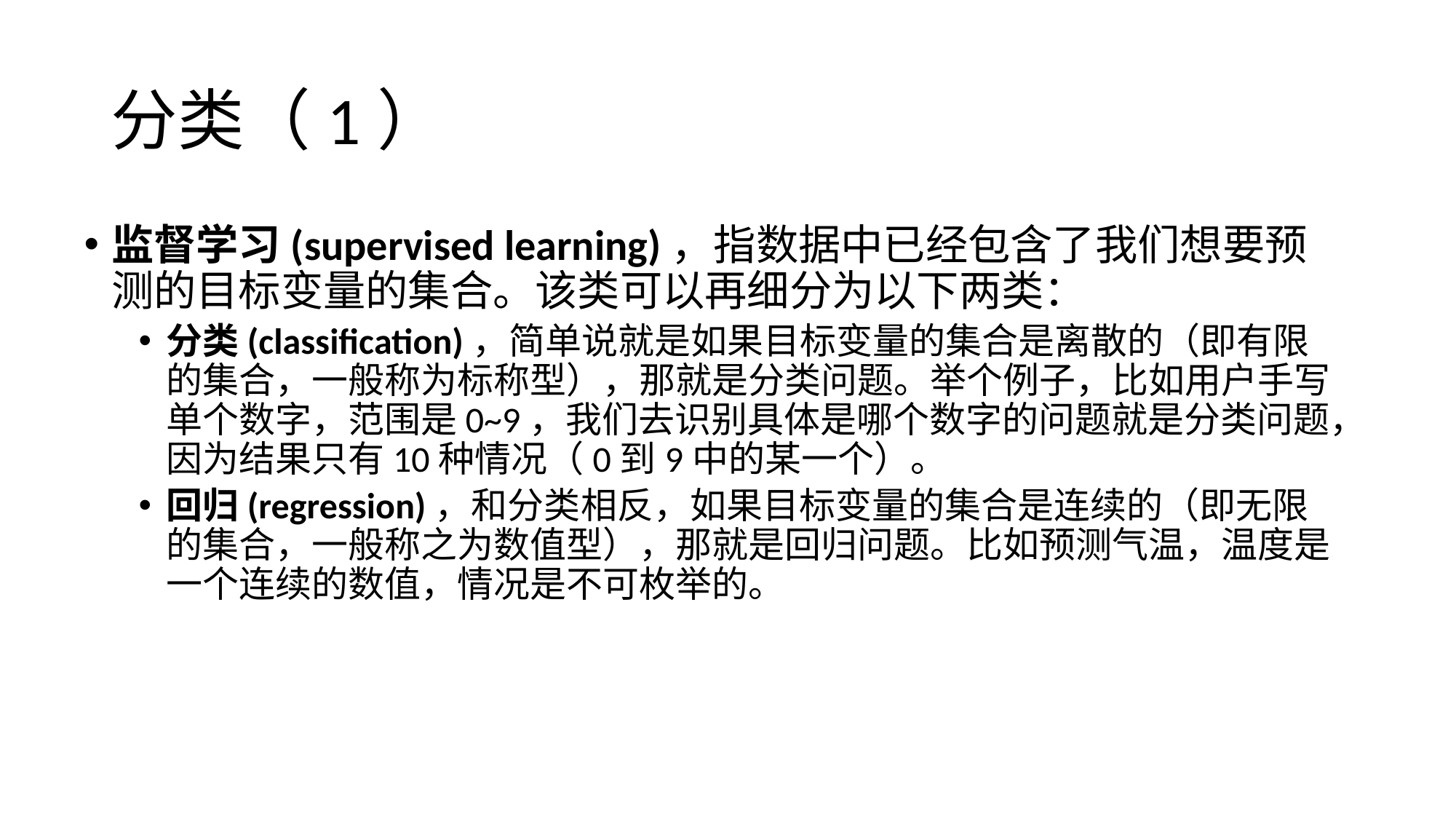

# 分类（1）
监督学习(supervised learning)，指数据中已经包含了我们想要预测的目标变量的集合。该类可以再细分为以下两类：
分类(classification)，简单说就是如果目标变量的集合是离散的（即有限的集合，一般称为标称型），那就是分类问题。举个例子，比如用户手写单个数字，范围是0~9，我们去识别具体是哪个数字的问题就是分类问题，因为结果只有10种情况（0到9中的某一个）。
回归(regression)，和分类相反，如果目标变量的集合是连续的（即无限的集合，一般称之为数值型），那就是回归问题。比如预测气温，温度是一个连续的数值，情况是不可枚举的。